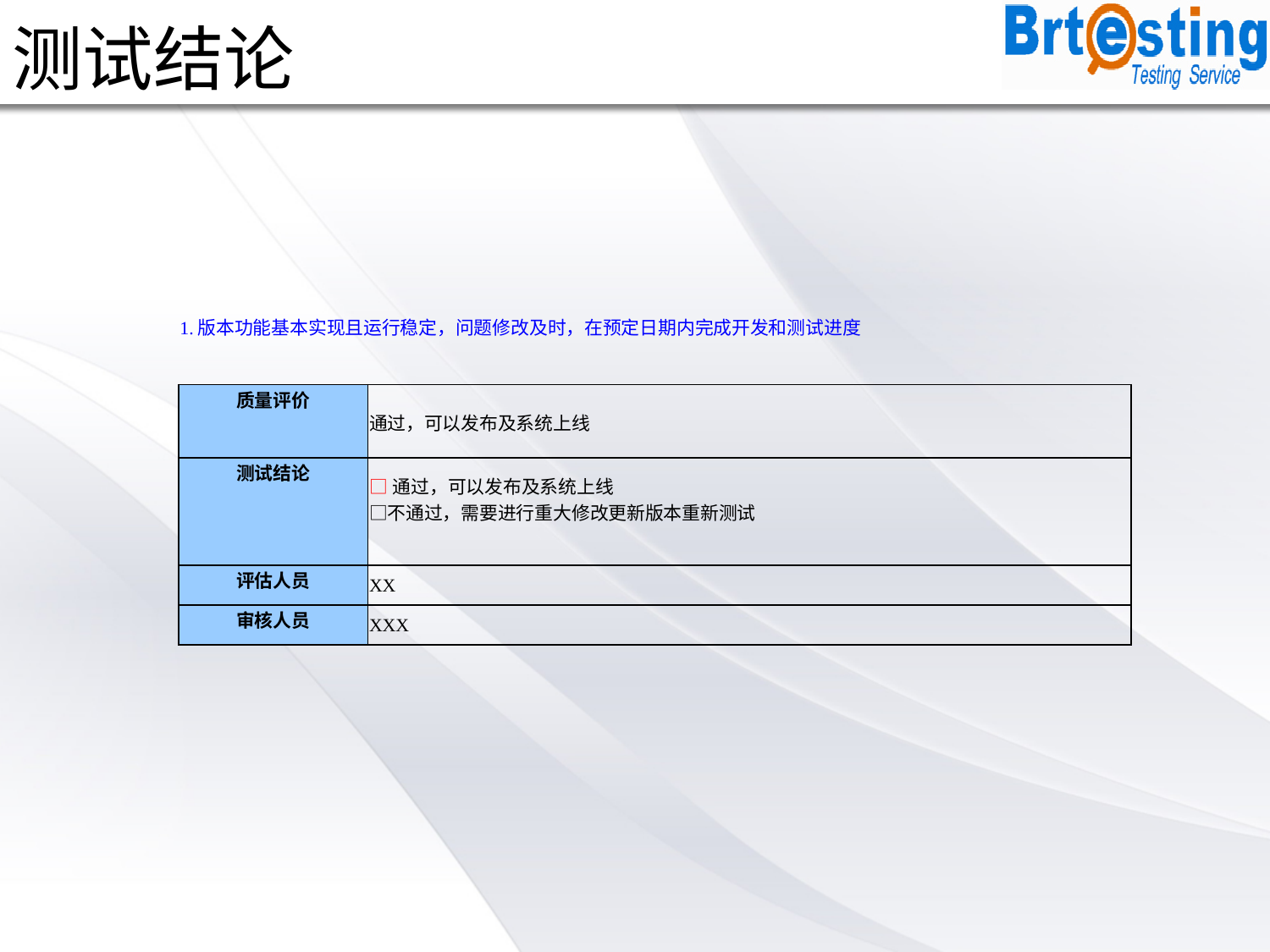

# 测试结论
| 1.版本功能基本实现且运行稳定，问题修改及时，在预定日期内完成开发和测试进度 |  |
| --- | --- |
|  |  |
| 质量评价 | 通过，可以发布及系统上线 |
| 测试结论 | □通过，可以发布及系统上线 □不通过，需要进行重大修改更新版本重新测试 |
| 评估人员 | XX |
| 审核人员 | XXX |